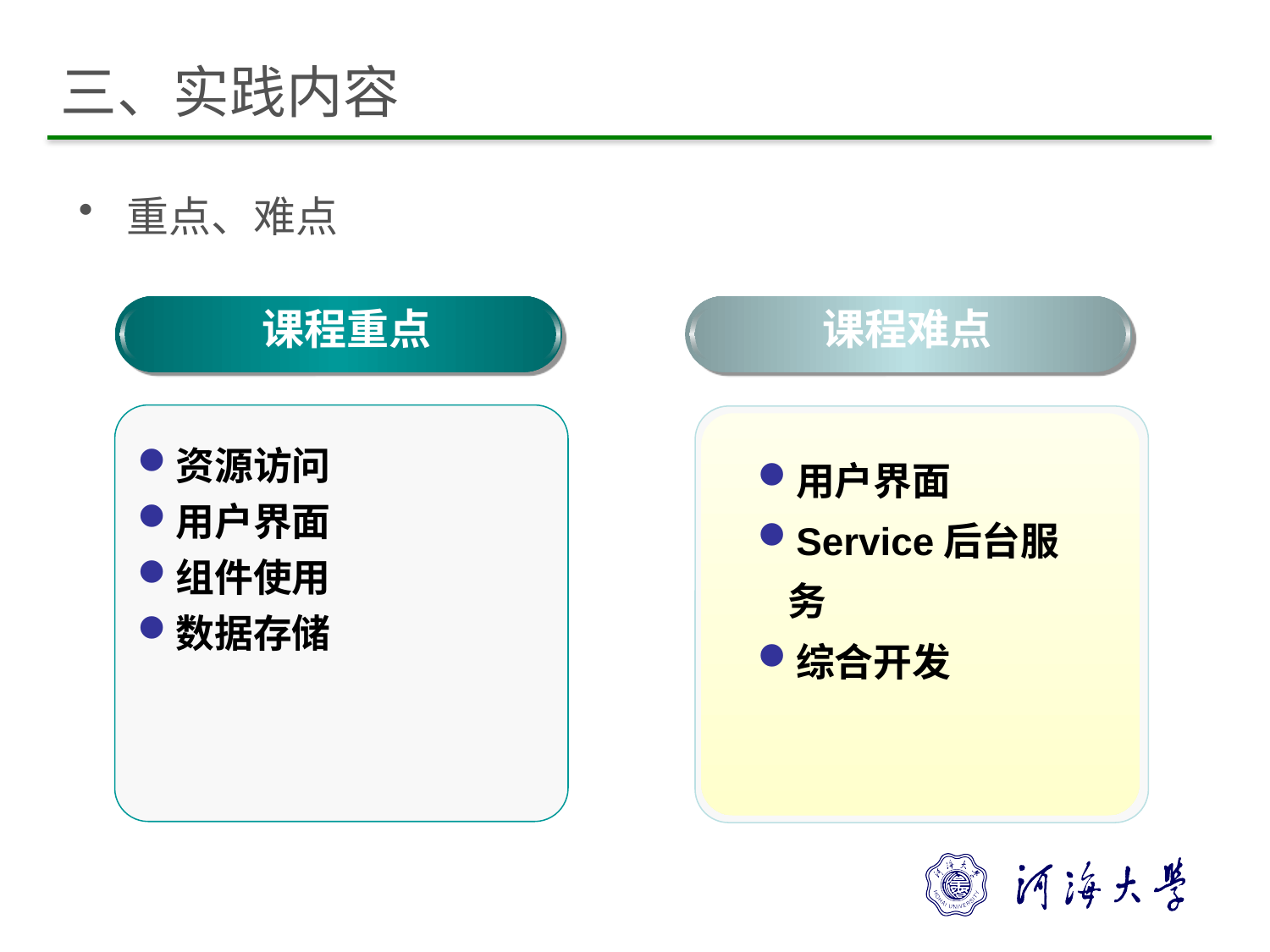

# 三、实践内容
重点、难点

课程重点

课程难点

资源访问
用户界面
组件使用
数据存储
用户界面
Service后台服务
综合开发